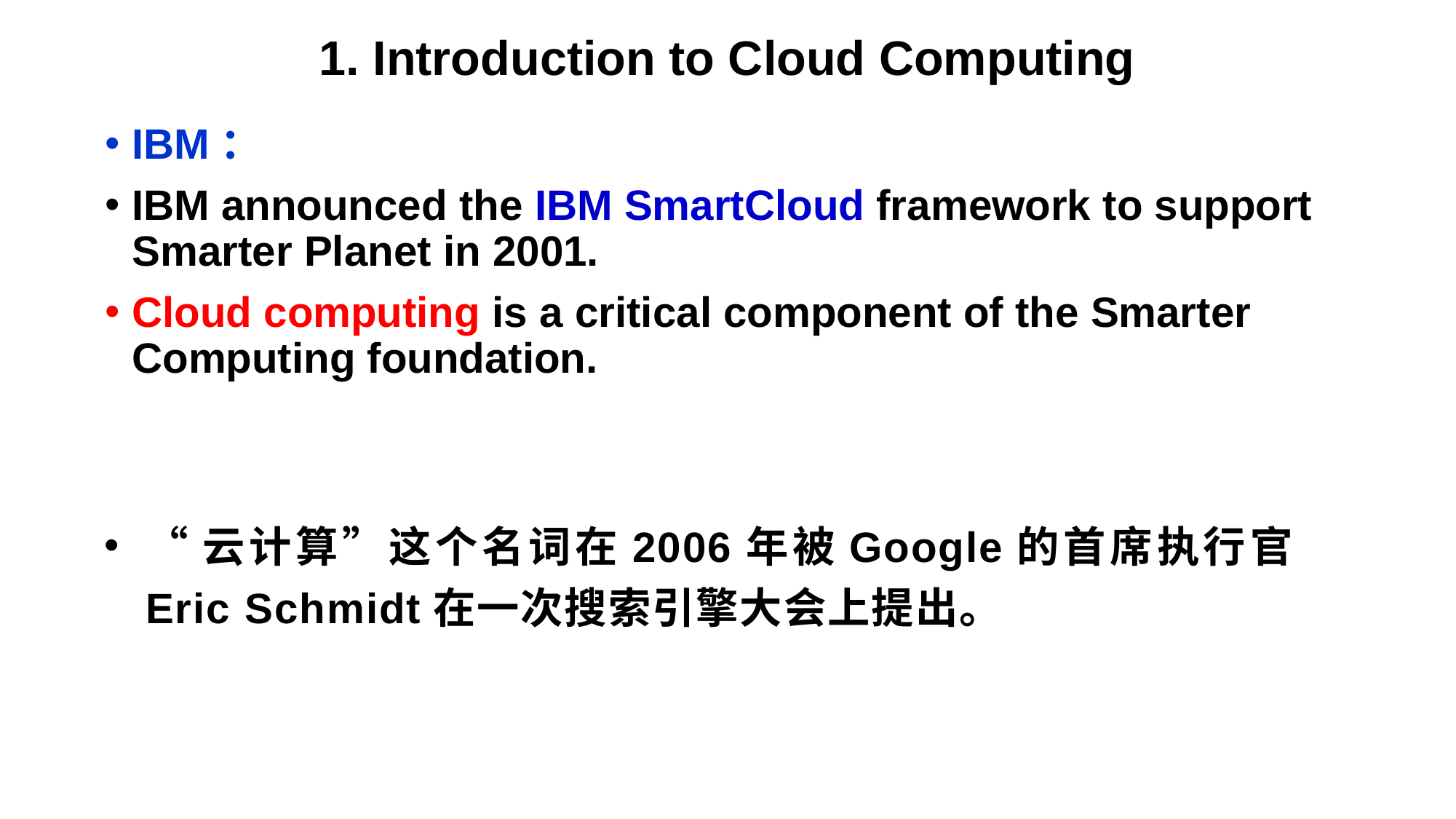

1. Introduction to Cloud Computing
IBM：
IBM announced the IBM SmartCloud framework to support Smarter Planet in 2001.
Cloud computing is a critical component of the Smarter Computing foundation.
“云计算”这个名词在2006年被Google的首席执行官Eric Schmidt在一次搜索引擎大会上提出。